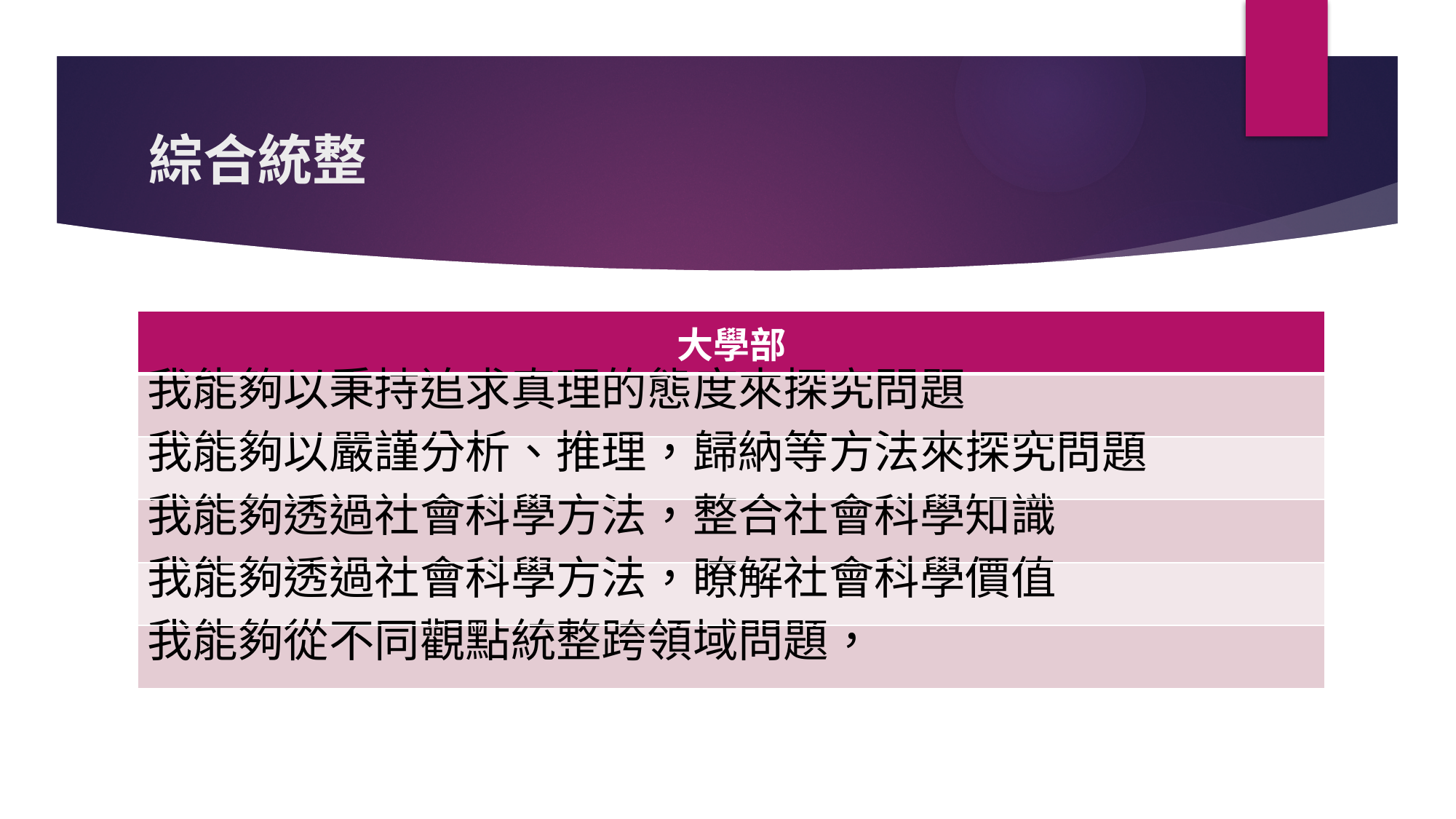

# 綜合統整
| 大學部 |
| --- |
| 我能夠以秉持追求真理的態度來探究問題 |
| 我能夠以嚴謹分析、推理，歸納等方法來探究問題 |
| 我能夠透過社會科學方法，整合社會科學知識 |
| 我能夠透過社會科學方法，瞭解社會科學價值 |
| 我能夠從不同觀點統整跨領域問題， |